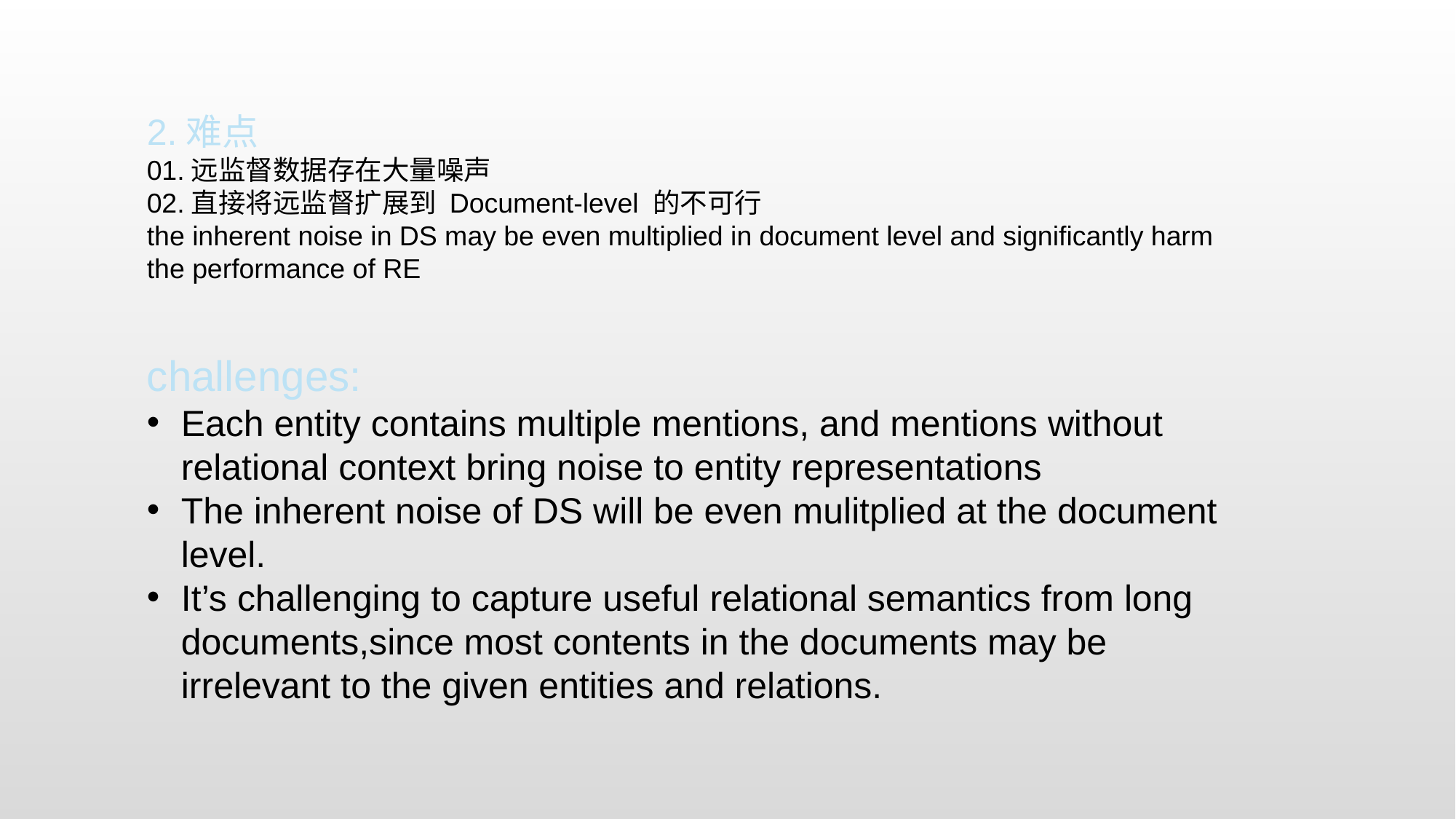

2.难点
01.远监督数据存在大量噪声
02.直接将远监督扩展到 Document-level 的不可行
the inherent noise in DS may be even multiplied in document level and significantly harm the performance of RE

challenges:
Each entity contains multiple mentions, and mentions without relational context bring noise to entity representations
The inherent noise of DS will be even mulitplied at the document level.
It’s challenging to capture useful relational semantics from long documents,since most contents in the documents may be irrelevant to the given entities and relations.